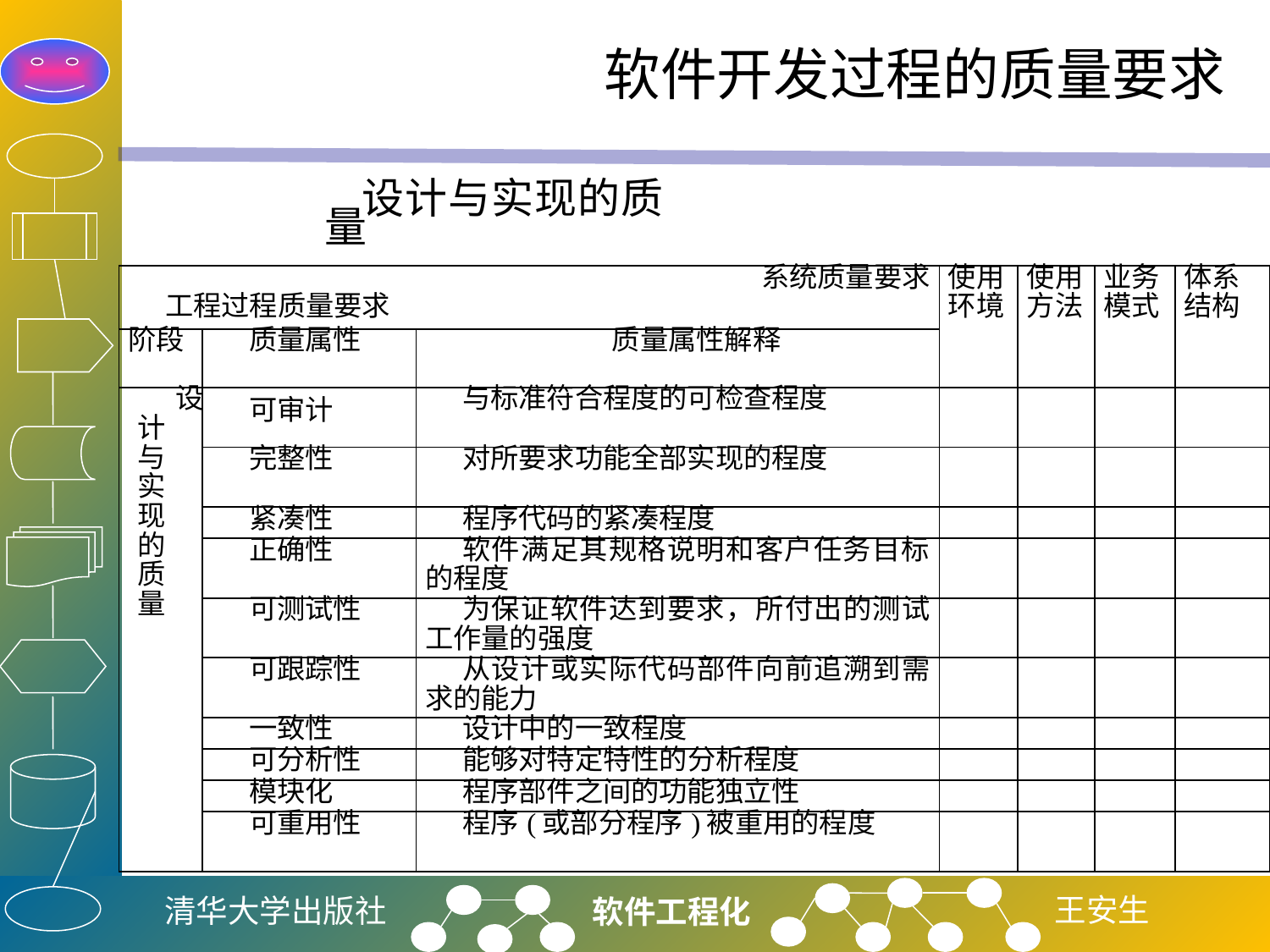

# 软件开发过程的质量要求
设计与实现的质量
| 系统质量要求 工程过程质量要求 |  |  | 使用 环境 | 使用 方法 | 业务 模式 | 体系 结构 |
| --- | --- | --- | --- | --- | --- | --- |
| 阶段 | 质量属性 | 质量属性解释 |  |  |  |  |
| 设计与实现的质量 | 可审计 | 与标准符合程度的可检查程度 |  |  |  |  |
|  | 完整性 | 对所要求功能全部实现的程度 |  |  |  |  |
|  | 紧凑性 | 程序代码的紧凑程度 |  |  |  |  |
|  | 正确性 | 软件满足其规格说明和客户任务目标的程度 |  |  |  |  |
|  | 可测试性 | 为保证软件达到要求，所付出的测试工作量的强度 |  |  |  |  |
|  | 可跟踪性 | 从设计或实际代码部件向前追溯到需求的能力 |  |  |  |  |
|  | 一致性 | 设计中的一致程度 |  |  |  |  |
|  | 可分析性 | 能够对特定特性的分析程度 |  |  |  |  |
|  | 模块化 | 程序部件之间的功能独立性 |  |  |  |  |
|  | 可重用性 | 程序(或部分程序)被重用的程度 |  |  |  |  |